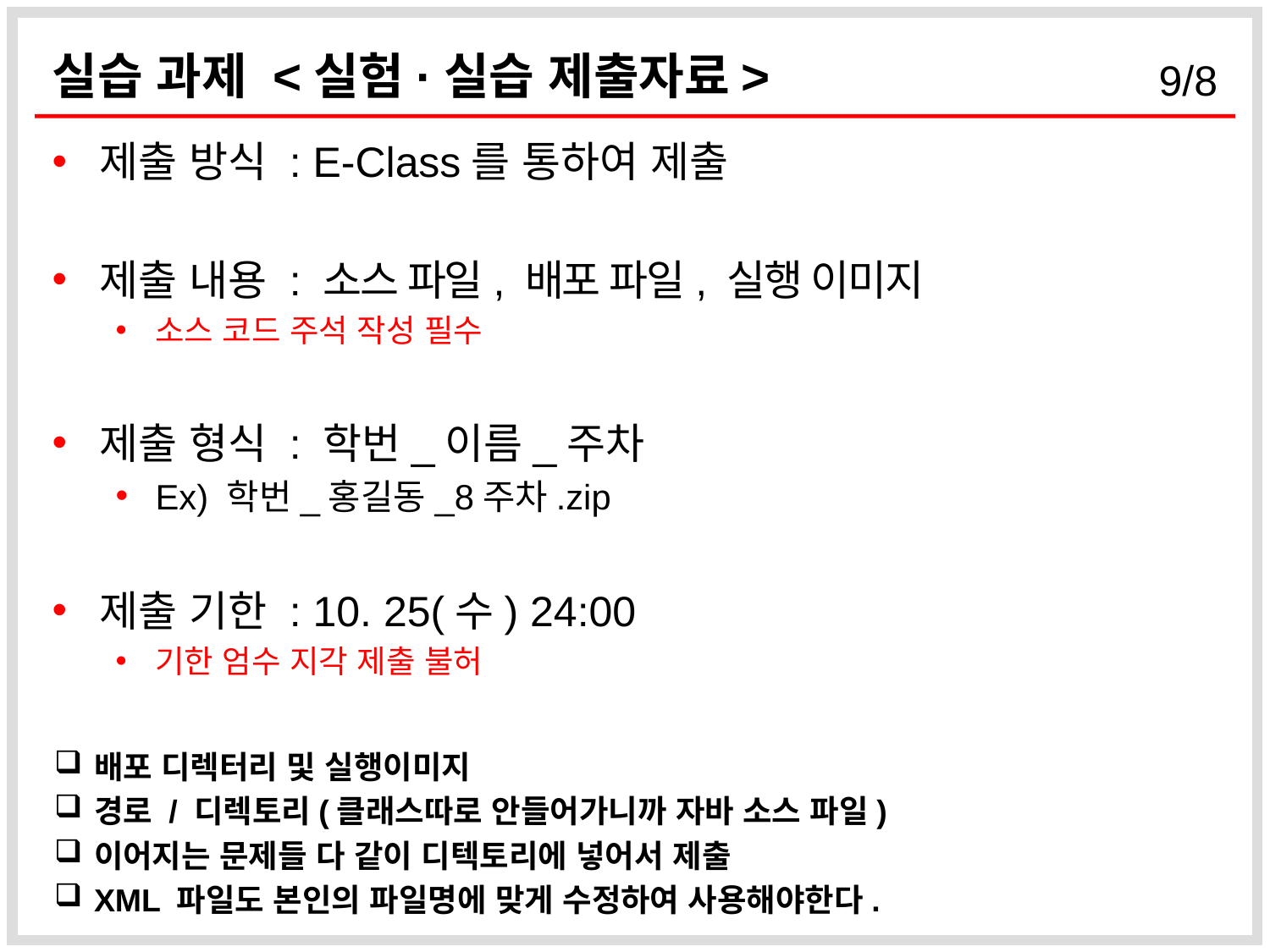

# 실습 과제 <실험·실습 제출자료>
제출 방식 : E-Class를 통하여 제출

제출 내용 : 소스 파일, 배포 파일, 실행 이미지
소스 코드 주석 작성 필수

제출 형식 : 학번_이름_주차
Ex) 학번_홍길동_8주차.zip

제출 기한 : 10. 25(수) 24:00
기한 엄수 지각 제출 불허

배포 디렉터리 및 실행이미지
경로 / 디렉토리(클래스따로 안들어가니까 자바 소스 파일)
이어지는 문제들 다 같이 디텍토리에 넣어서 제출
XML 파일도 본인의 파일명에 맞게 수정하여 사용해야한다.